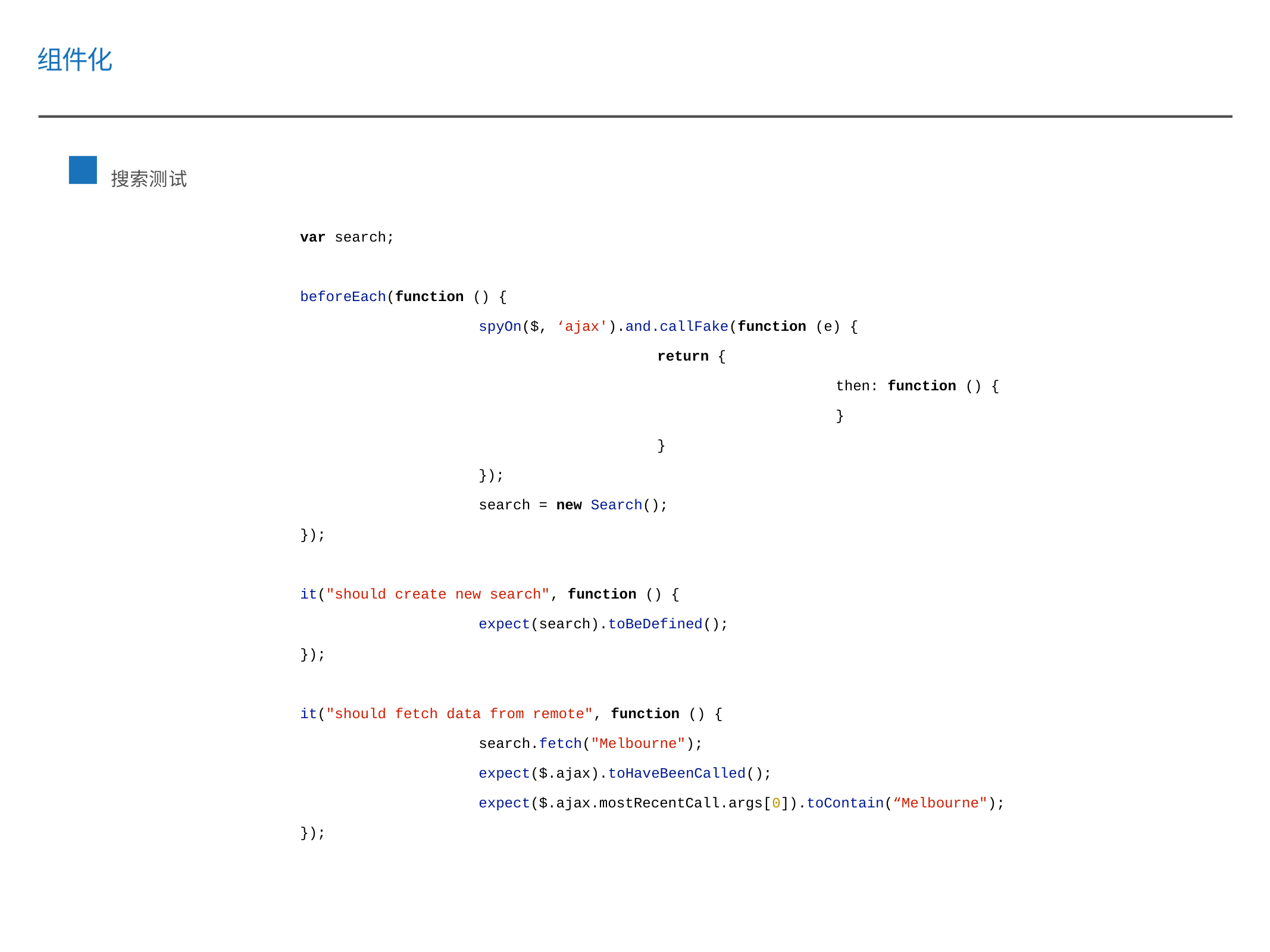

组件化
搜索测试
var search;

beforeEach(function () {
		spyOn($, ‘ajax').and.callFake(function (e) {
				return {
						then: function () {
						}
				}
		});
		search = new Search();
});

it("should create new search", function () {
		expect(search).toBeDefined();
});

it("should fetch data from remote", function () {
		search.fetch("Melbourne");
		expect($.ajax).toHaveBeenCalled();
		expect($.ajax.mostRecentCall.args[0]).toContain(“Melbourne");
});